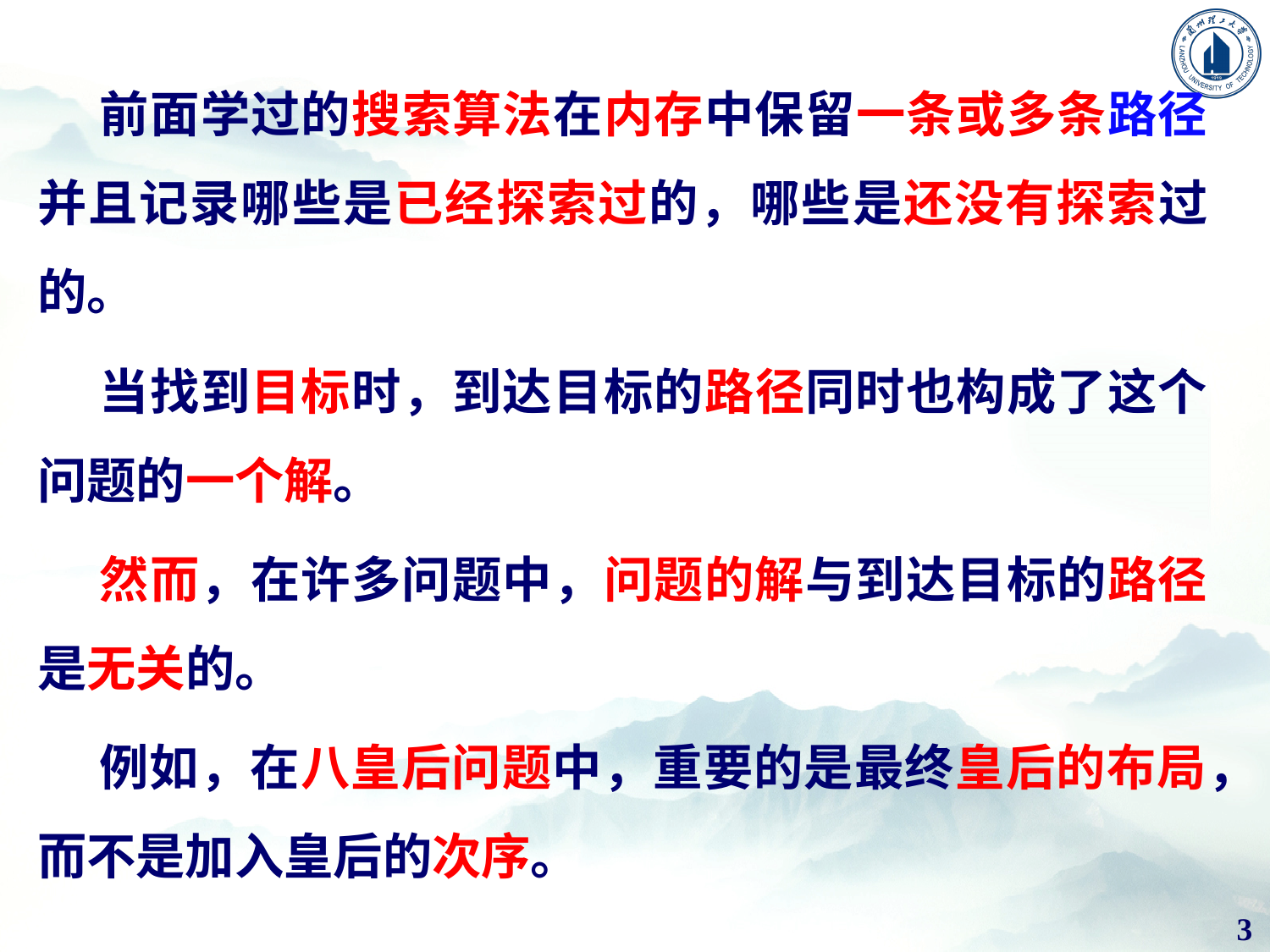

前面学过的搜索算法在内存中保留一条或多条路径并且记录哪些是已经探索过的，哪些是还没有探索过的。
    当找到目标时，到达目标的路径同时也构成了这个问题的一个解。
    然而，在许多问题中，问题的解与到达目标的路径是无关的。
    例如，在八皇后问题中，重要的是最终皇后的布局，而不是加入皇后的次序。

3